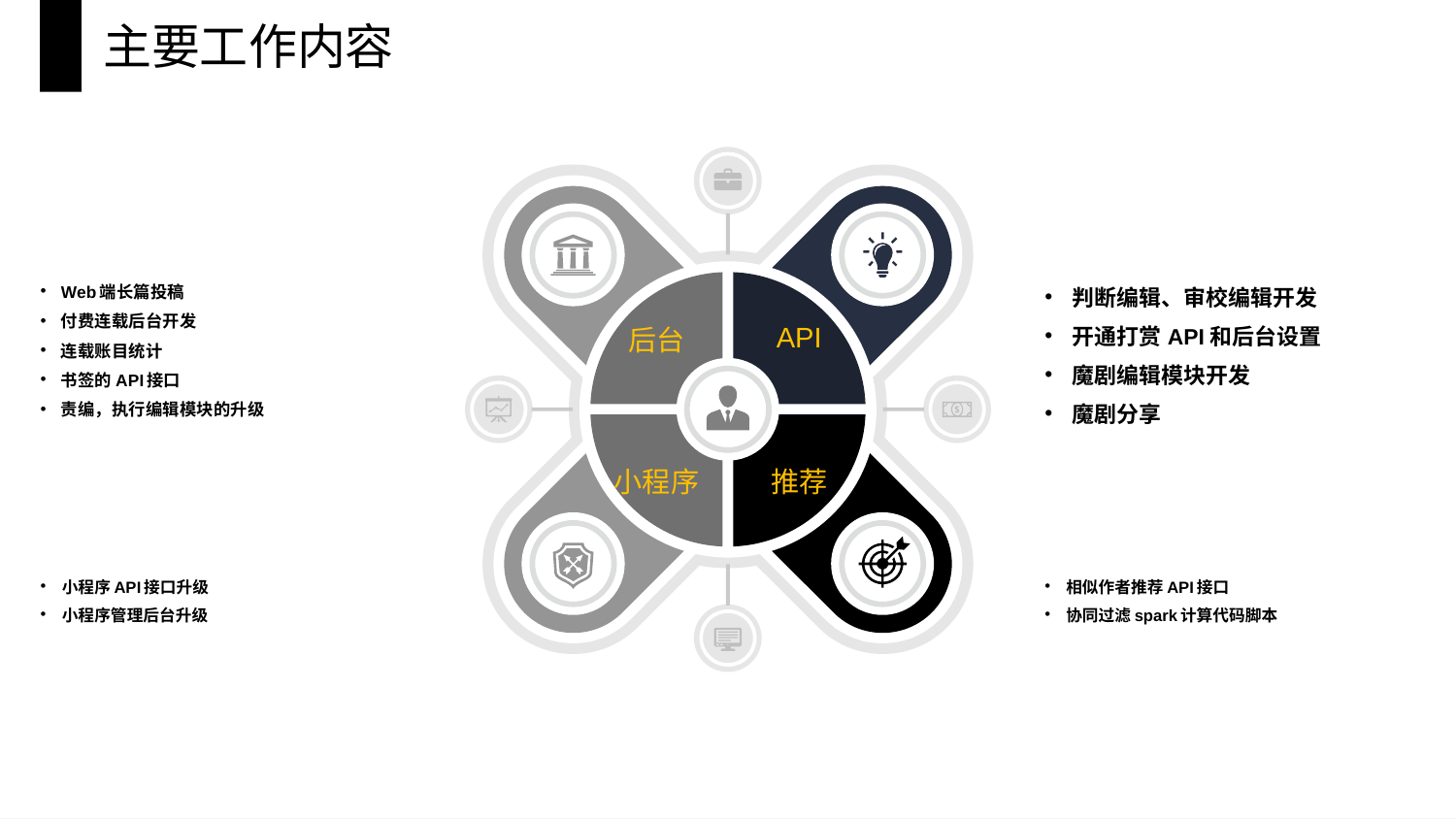

主要工作内容

后台

API

小程序
推荐

判断编辑、审校编辑开发
开通打赏API和后台设置
魔剧编辑模块开发
魔剧分享

Web端长篇投稿
付费连载后台开发
连载账目统计
书签的API接口
责编，执行编辑模块的升级

小程序API接口升级
小程序管理后台升级

相似作者推荐API接口
协同过滤spark计算代码脚本